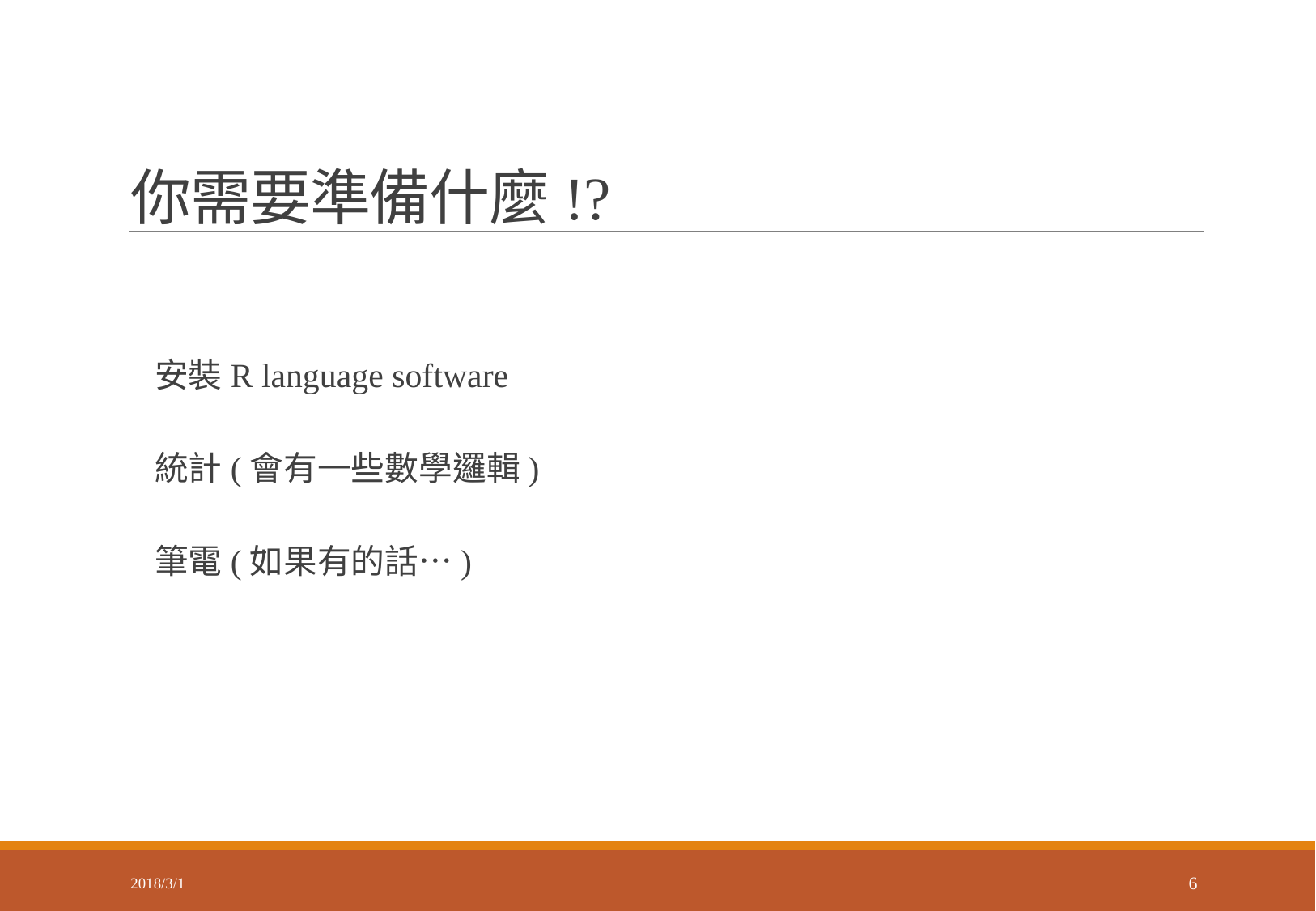

# 你需要準備什麼!?

安裝R language software

統計(會有一些數學邏輯)

筆電(如果有的話…)

2018/3/1
6